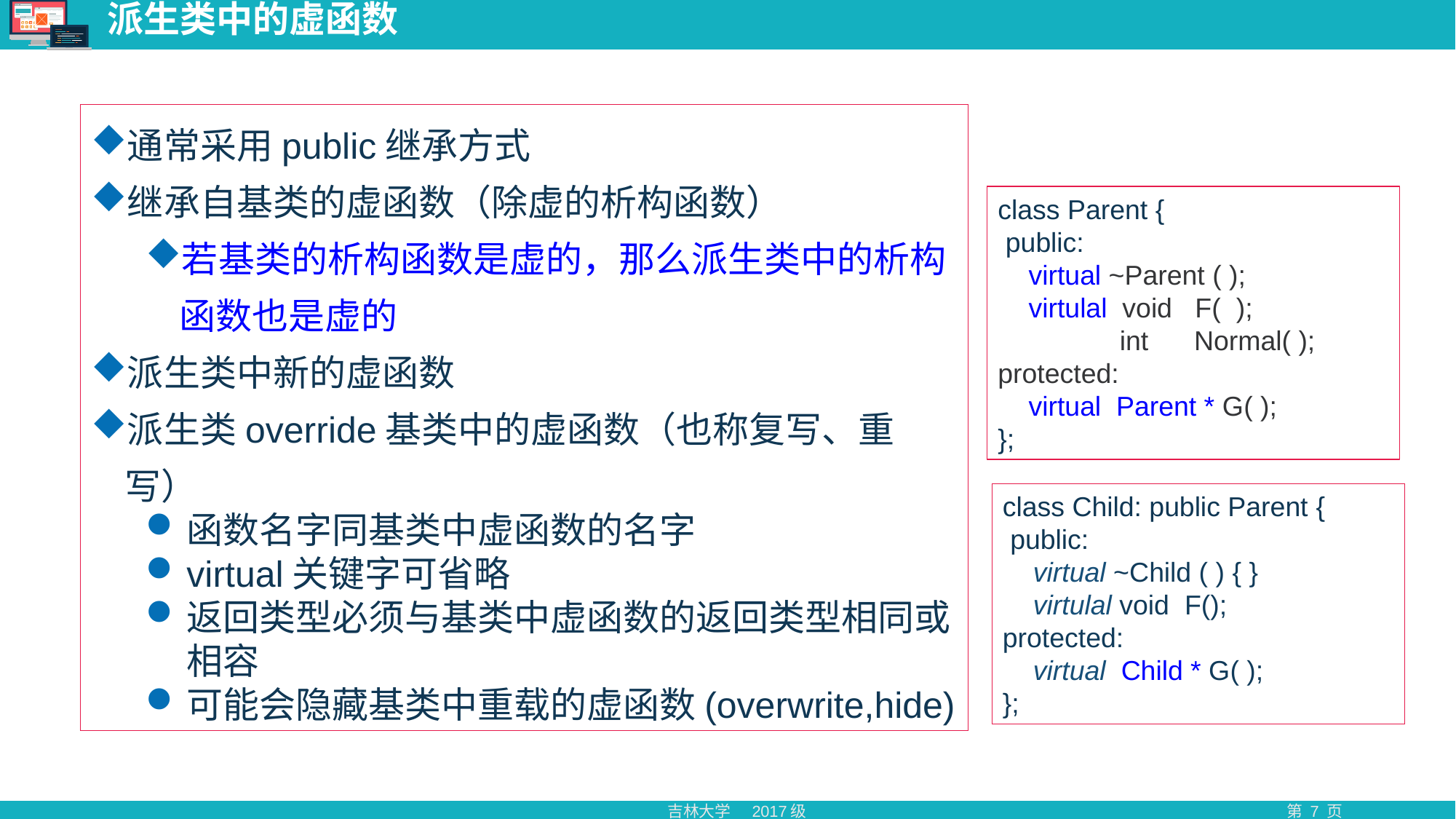

# 派生类中的虚函数
通常采用public继承方式
继承自基类的虚函数（除虚的析构函数）
若基类的析构函数是虚的，那么派生类中的析构函数也是虚的
派生类中新的虚函数
派生类override基类中的虚函数（也称复写、重写）
函数名字同基类中虚函数的名字
virtual关键字可省略
返回类型必须与基类中虚函数的返回类型相同或相容
可能会隐藏基类中重载的虚函数(overwrite,hide)
class Parent {
 public:
    virtual ~Parent ( );
    virtulal  void   F(  );
                int      Normal( );
protected:
    virtual  Parent * G( );
};
class Child: public Parent {
 public:
    virtual ~Child ( ) { }
    virtulal void  F();
protected:
    virtual  Child * G( );
};